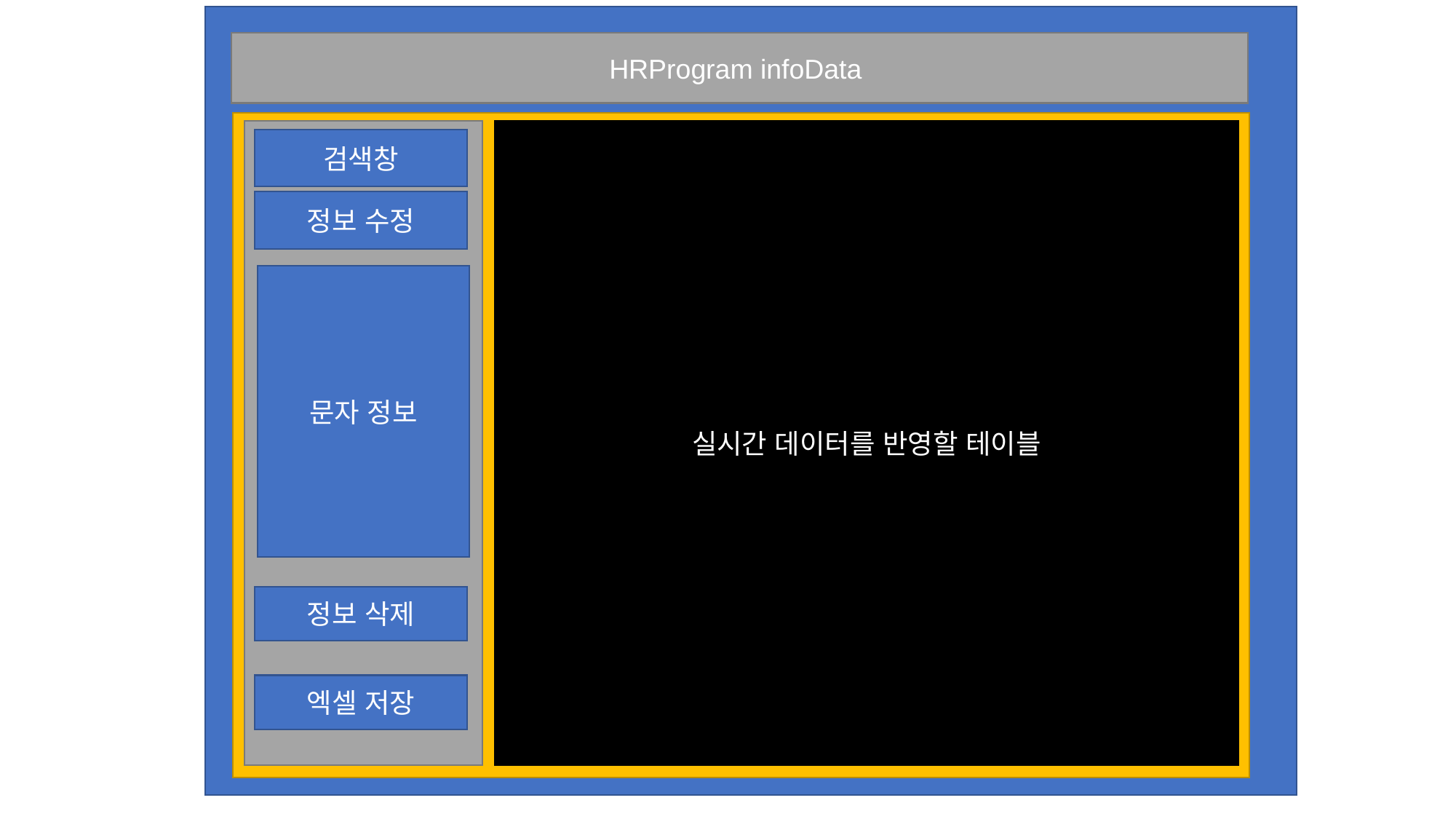

HRProgram infoData

실시간 데이터를 반영할 테이블
검색창
정보 수정
문자 정보
정보 삭제
엑셀 저장